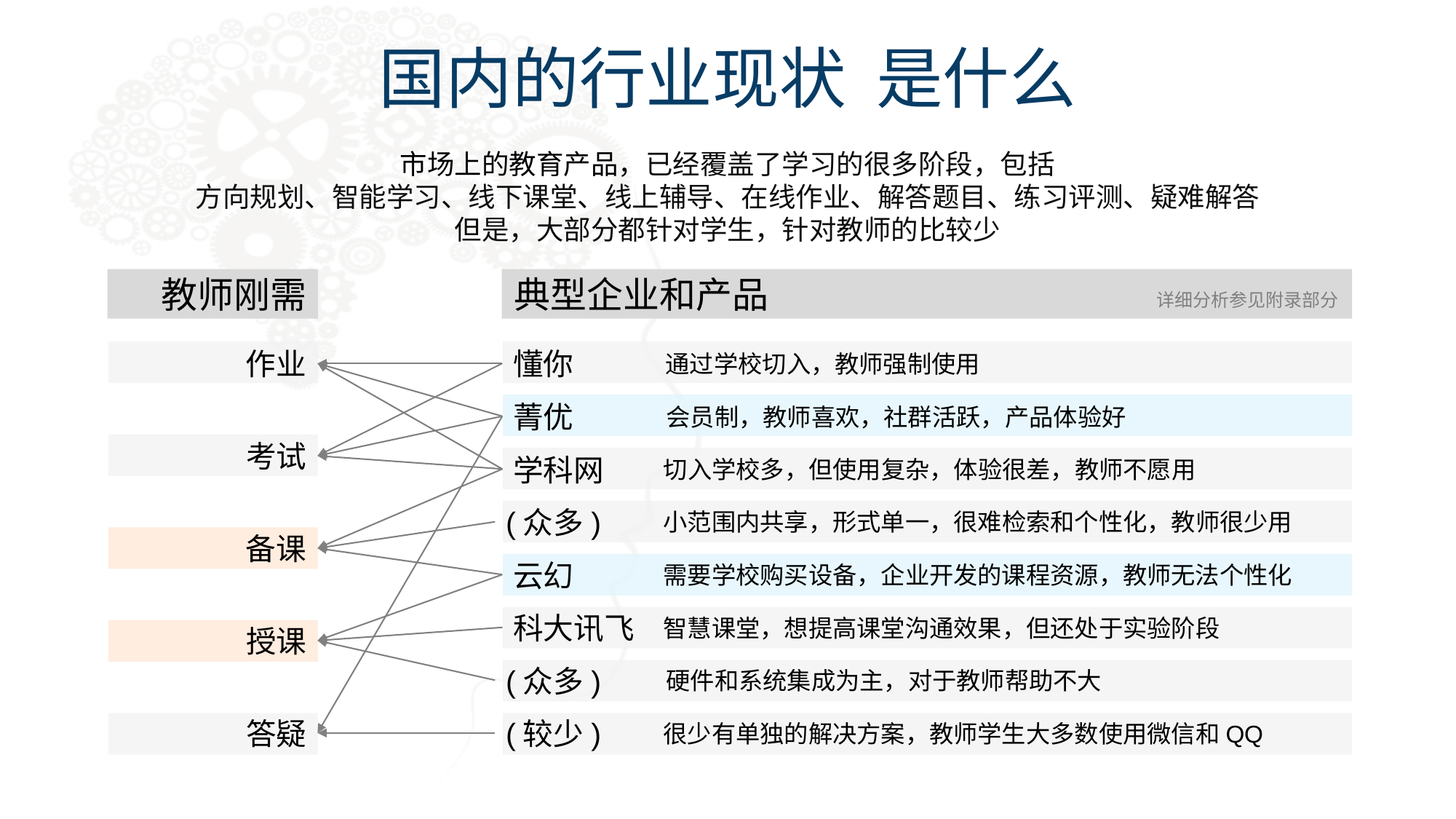

国内的行业现状  是什么
市场上的教育产品，已经覆盖了学习的很多阶段，包括
方向规划、智能学习、线下课堂、线上辅导、在线作业、解答题目、练习评测、疑难解答
但是，大部分都针对学生，针对教师的比较少
教师刚需
典型企业和产品

详细分析参见附录部分
作业
懂你

通过学校切入，教师强制使用
菁优

会员制，教师喜欢，社群活跃，产品体验好
考试

学科网

切入学校多，但使用复杂，体验很差，教师不愿用
(众多)

小范围内共享，形式单一，很难检索和个性化，教师很少用
备课

云幻

需要学校购买设备，企业开发的课程资源，教师无法个性化
科大讯飞

智慧课堂，想提高课堂沟通效果，但还处于实验阶段
授课

(众多)

硬件和系统集成为主，对于教师帮助不大
答疑
(较少)

很少有单独的解决方案，教师学生大多数使用微信和QQ